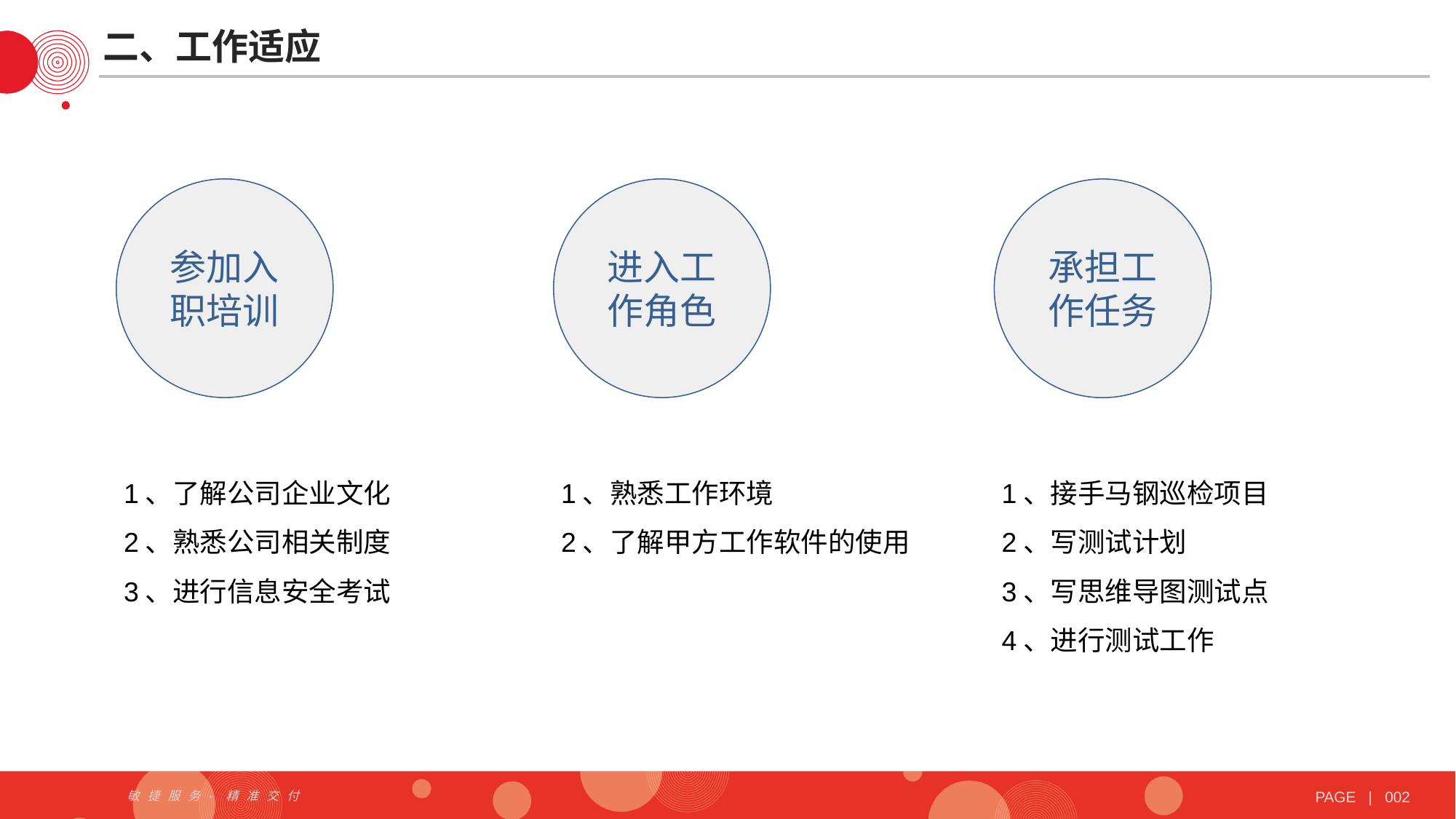

二、工作适应

参加入职培训

进入工作角色

承担工作任务

1、了解公司企业文化
2、熟悉公司相关制度
3、进行信息安全考试
1、熟悉工作环境
2、了解甲方工作软件的使用
1、接手马钢巡检项目
2、写测试计划
3、写思维导图测试点
4、进行测试工作
PAGE   |   002